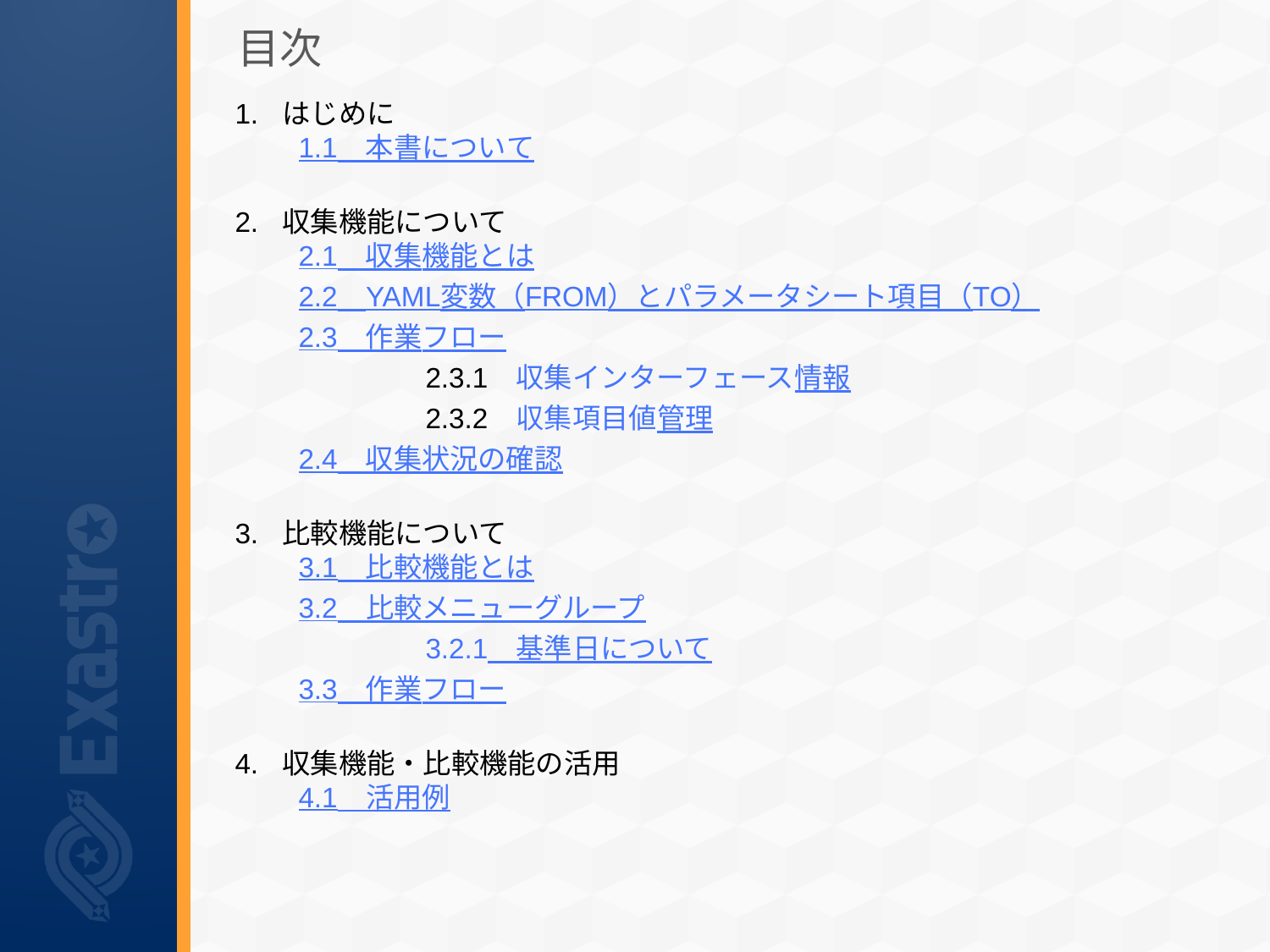

# 目次
はじめに
1.1　本書について

収集機能について
2.1　収集機能とは
2.2　YAML変数（FROM）とパラメータシート項目（TO）
2.3　作業フロー
	2.3.1　収集インターフェース情報
	2.3.2　収集項目値管理
2.4　収集状況の確認

比較機能について
3.1　比較機能とは
3.2　比較メニューグループ
	3.2.1　基準日について
3.3　作業フロー

収集機能・比較機能の活用
4.1　活用例